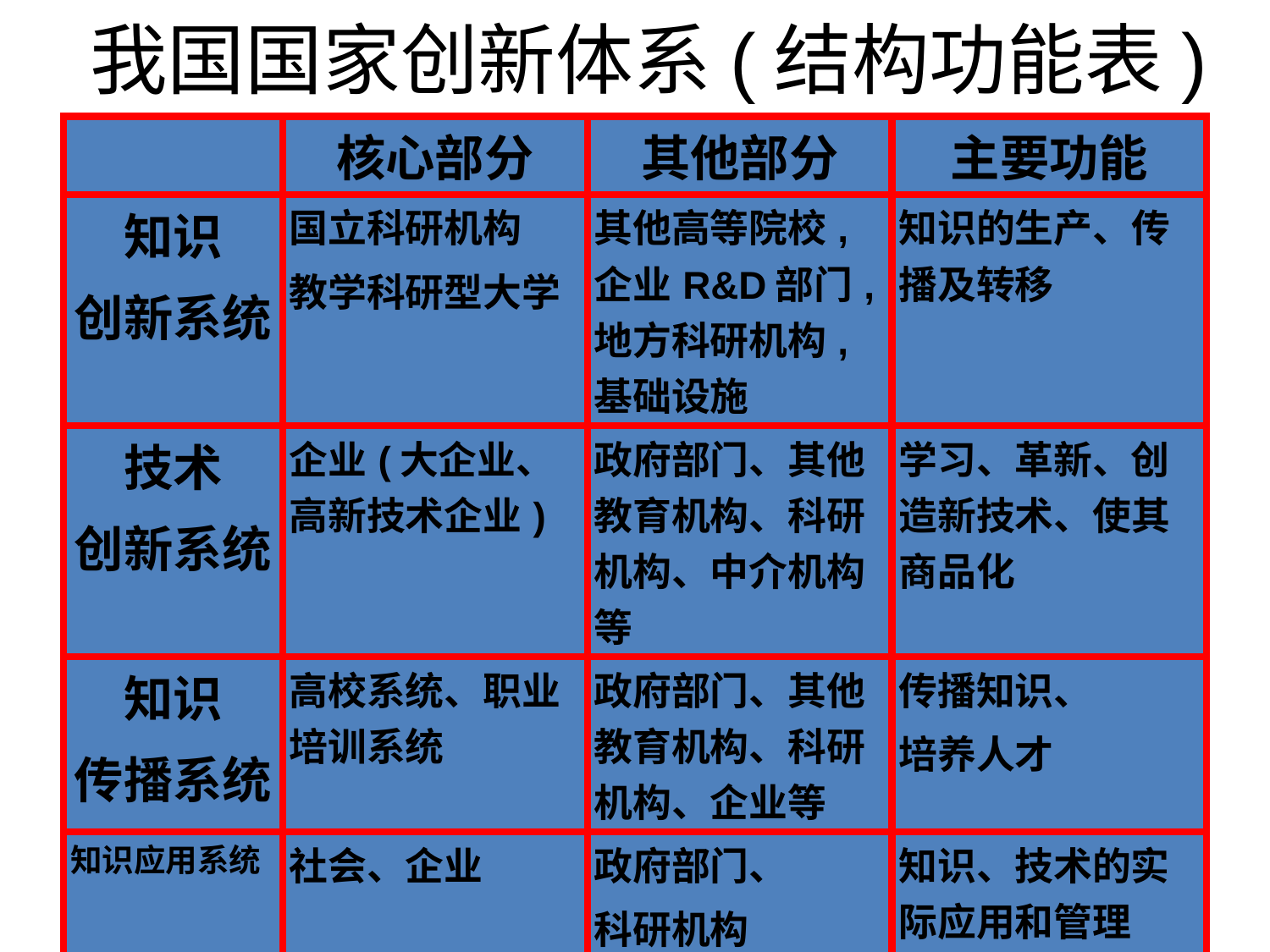

我国国家创新体系(结构功能表)
|  | 核心部分 | 其他部分 | 主要功能 |
| --- | --- | --- | --- |
| 知识 创新系统 | 国立科研机构 教学科研型大学 | 其他高等院校,企业R&D部门,地方科研机构,基础设施 | 知识的生产、传播及转移 |
| 技术 创新系统 | 企业(大企业、高新技术企业) | 政府部门、其他教育机构、科研机构、中介机构等 | 学习、革新、创造新技术、使其商品化 |
| 知识 传播系统 | 高校系统、职业培训系统 | 政府部门、其他教育机构、科研机构、企业等 | 传播知识、 培养人才 |
| 知识应用系统 | 社会、企业 | 政府部门、 科研机构 | 知识、技术的实际应用和管理 |